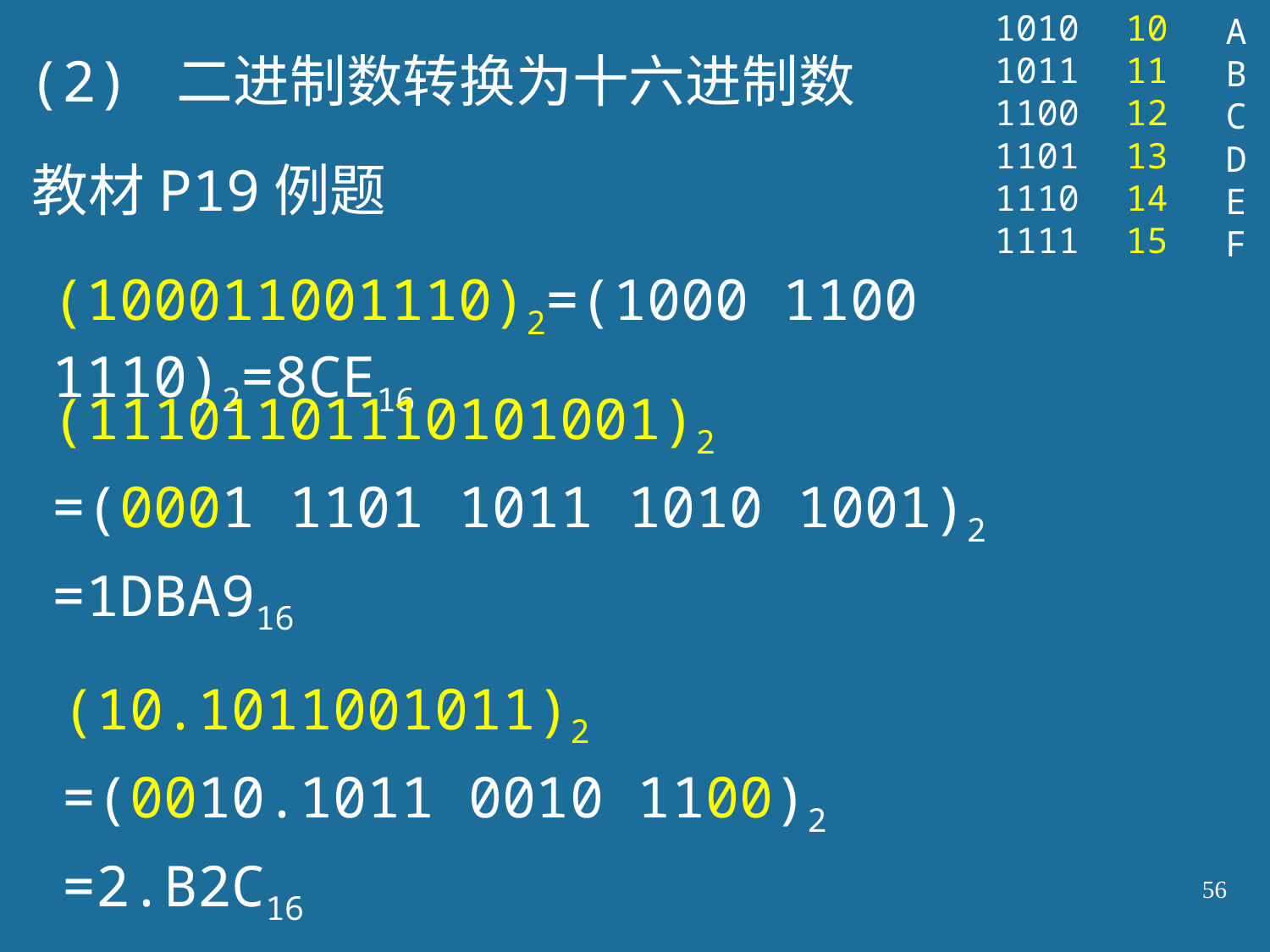

1010
1011
1100
1101
1110
1111
10
11
12
13
14
15
A
B
C
D
E
F
(2) 二进制数转换为十六进制数
教材P19例题
(100011001110)2=(1000 1100 1110)2=8CE16
(11101101110101001)2
=(0001 1101 1011 1010 1001)2
=1DBA916
(10.1011001011)2
=(0010.1011 0010 1100)2
=2.B2C16
56